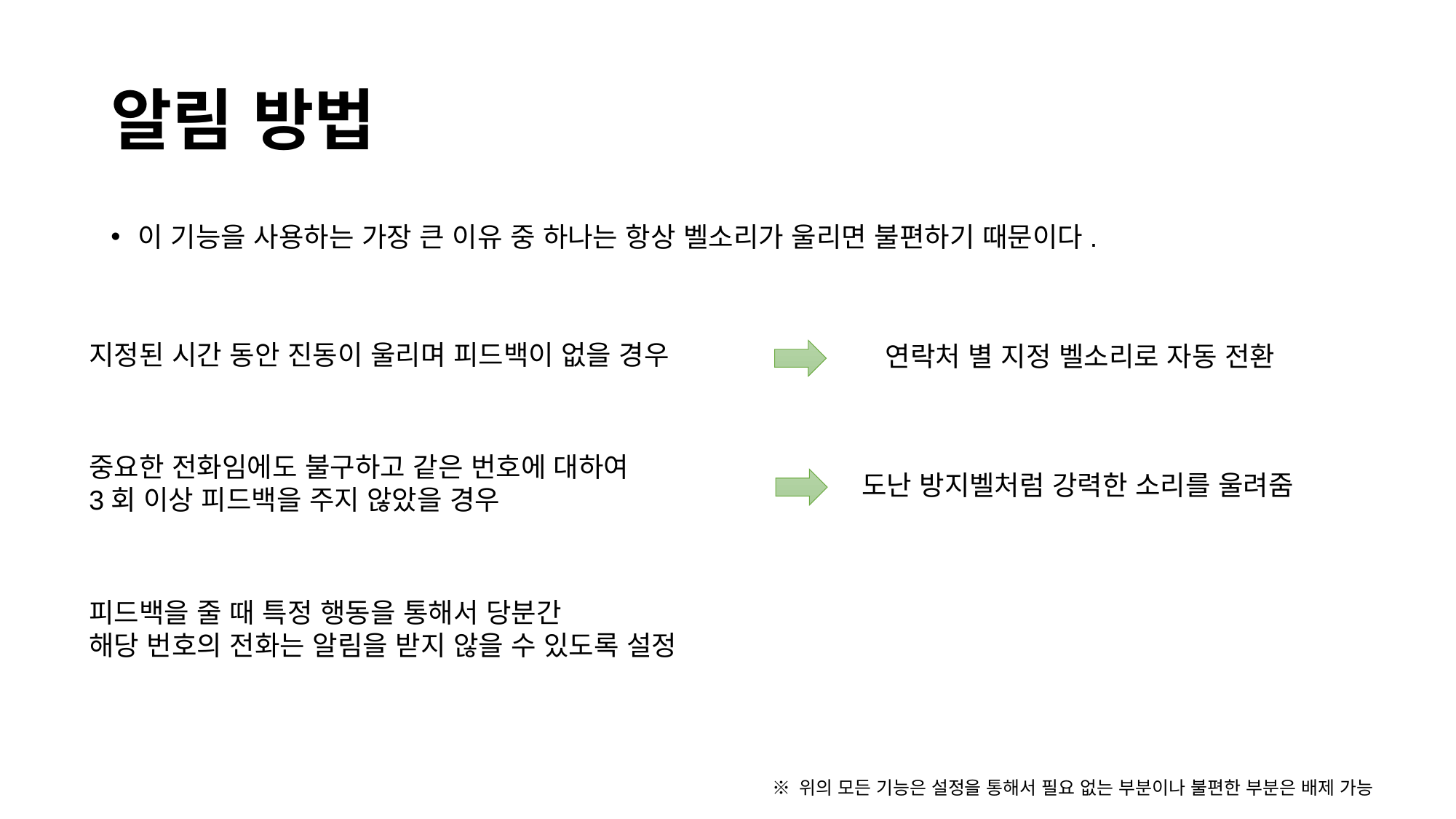

# 알림 방법
이 기능을 사용하는 가장 큰 이유 중 하나는 항상 벨소리가 울리면 불편하기 때문이다.
지정된 시간 동안 진동이 울리며 피드백이 없을 경우
연락처 별 지정 벨소리로 자동 전환

중요한 전화임에도 불구하고 같은 번호에 대하여
3회 이상 피드백을 주지 않았을 경우
도난 방지벨처럼 강력한 소리를 울려줌

피드백을 줄 때 특정 행동을 통해서 당분간
해당 번호의 전화는 알림을 받지 않을 수 있도록 설정
※ 위의 모든 기능은 설정을 통해서 필요 없는 부분이나 불편한 부분은 배제 가능